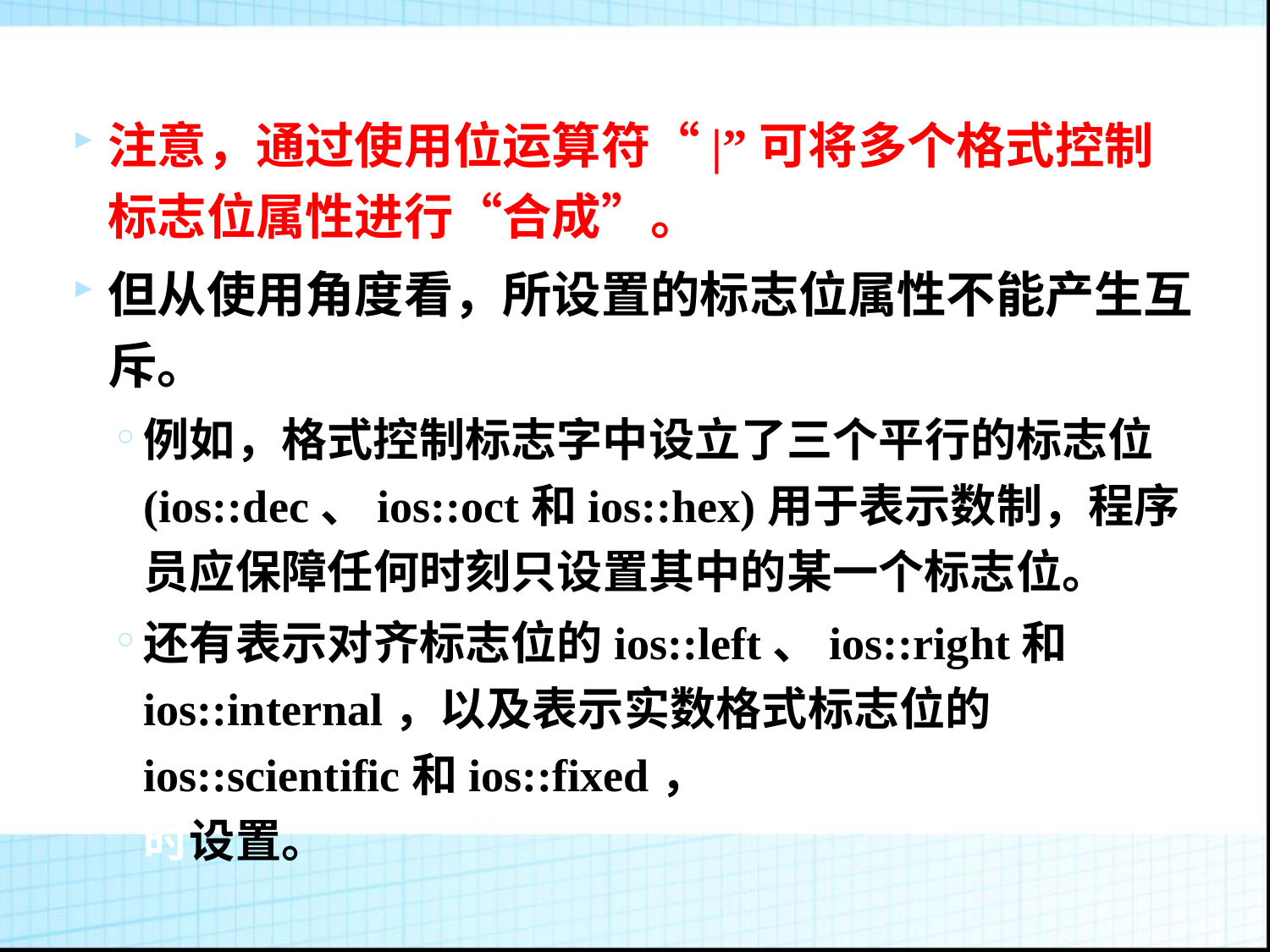

注意，通过使用位运算符“|”可将多个格式控制标志位属性进行“合成”。
但从使用角度看，所设置的标志位属性不能产生互斥。
例如，格式控制标志字中设立了三个平行的标志位(ios::dec、ios::oct和ios::hex)用于表示数制，程序员应保障任何时刻只设置其中的某一个标志位。
还有表示对齐标志位的ios::left、ios::right和ios::internal，以及表示实数格式标志位的ios::scientific和ios::fixed，这些互斥属性也不能同时设置。